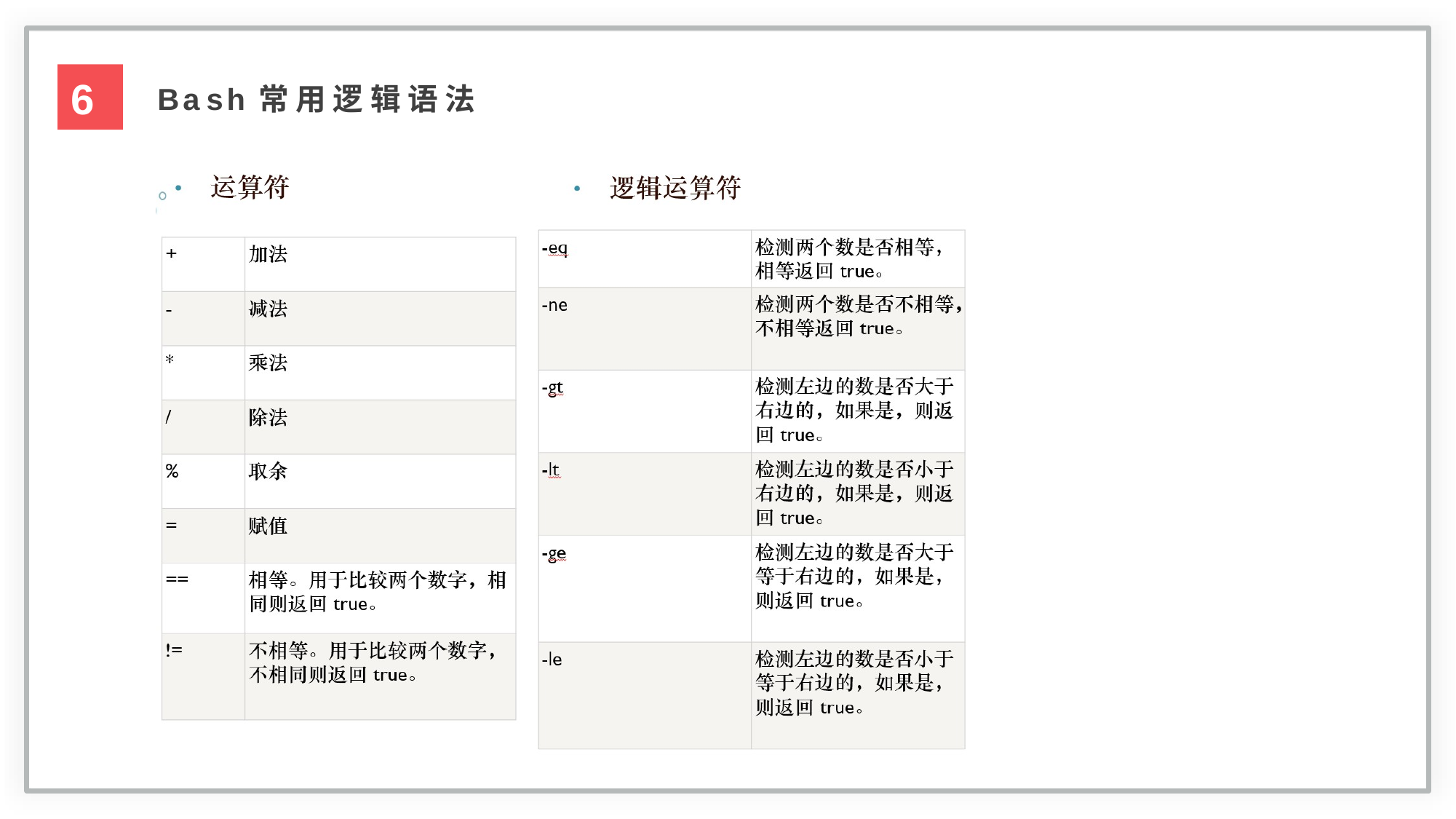

6
B a s h 常 用 逻 辑 语 法